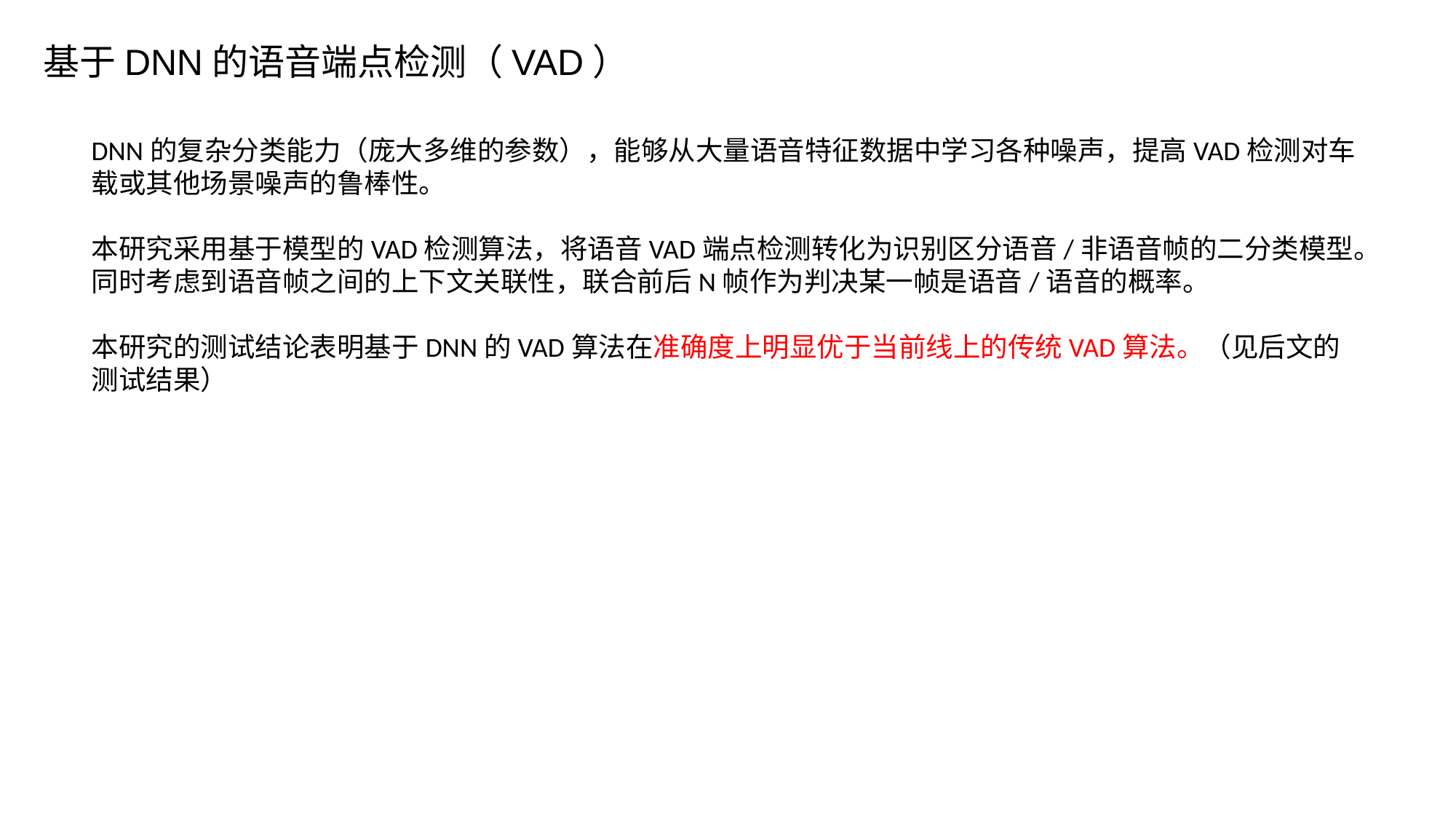

基于DNN的语音端点检测（VAD）
DNN的复杂分类能力（庞大多维的参数），能够从大量语音特征数据中学习各种噪声，提高VAD检测对车载或其他场景噪声的鲁棒性。

本研究采用基于模型的VAD检测算法，将语音VAD端点检测转化为识别区分语音/非语音帧的二分类模型。同时考虑到语音帧之间的上下文关联性，联合前后N帧作为判决某一帧是语音/语音的概率。

本研究的测试结论表明基于DNN的VAD算法在准确度上明显优于当前线上的传统VAD算法。（见后文的测试结果）